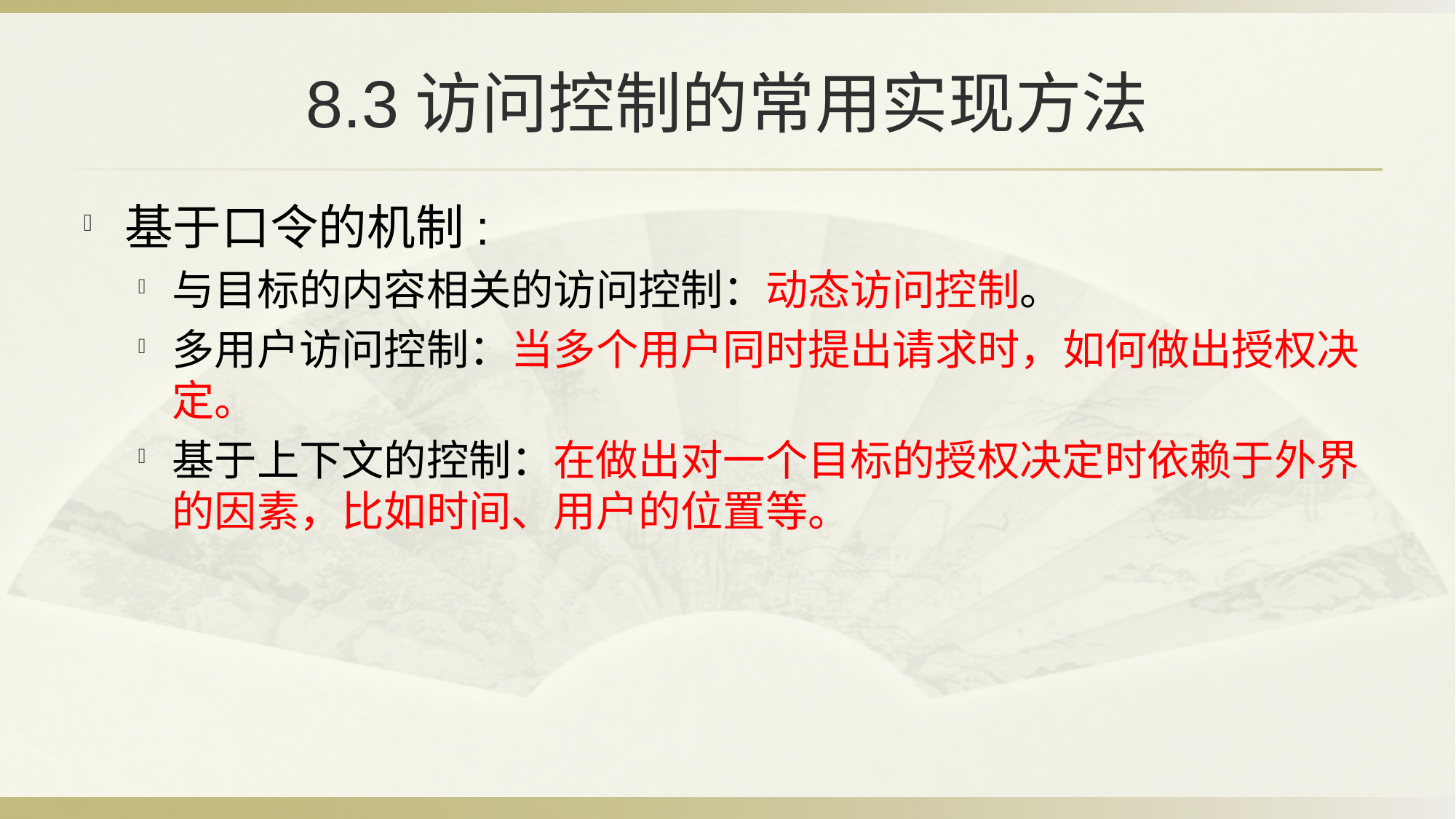

# 8.3访问控制的常用实现方法
基于口令的机制:
与目标的内容相关的访问控制：动态访问控制。
多用户访问控制：当多个用户同时提出请求时，如何做出授权决定。
基于上下文的控制：在做出对一个目标的授权决定时依赖于外界的因素，比如时间、用户的位置等。